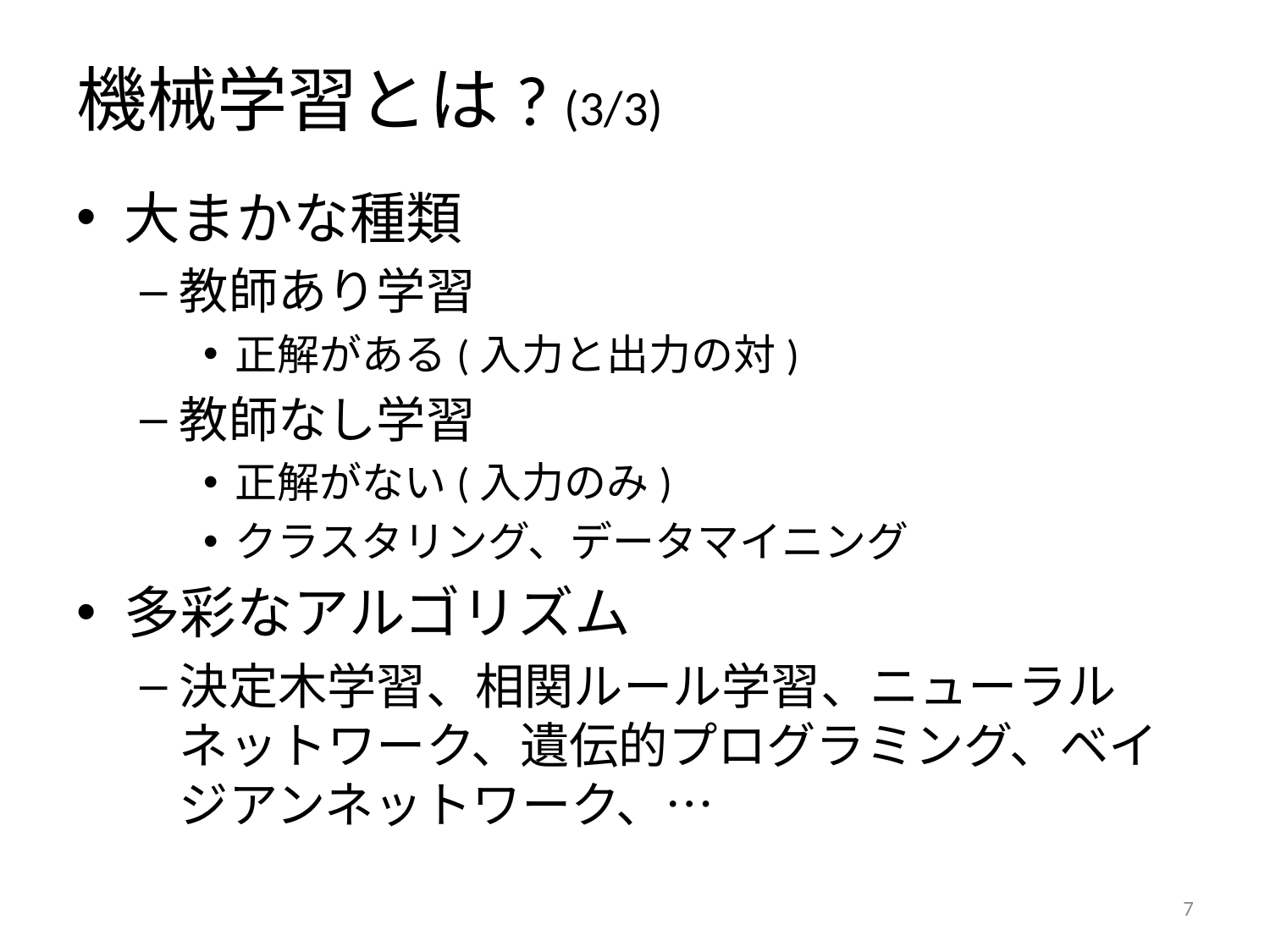

# 機械学習とは? (3/3)
大まかな種類
教師あり学習
正解がある(入力と出力の対)
教師なし学習
正解がない(入力のみ)
クラスタリング、データマイニング
多彩なアルゴリズム
決定木学習、相関ルール学習、ニューラルネットワーク、遺伝的プログラミング、ベイジアンネットワーク、…
7